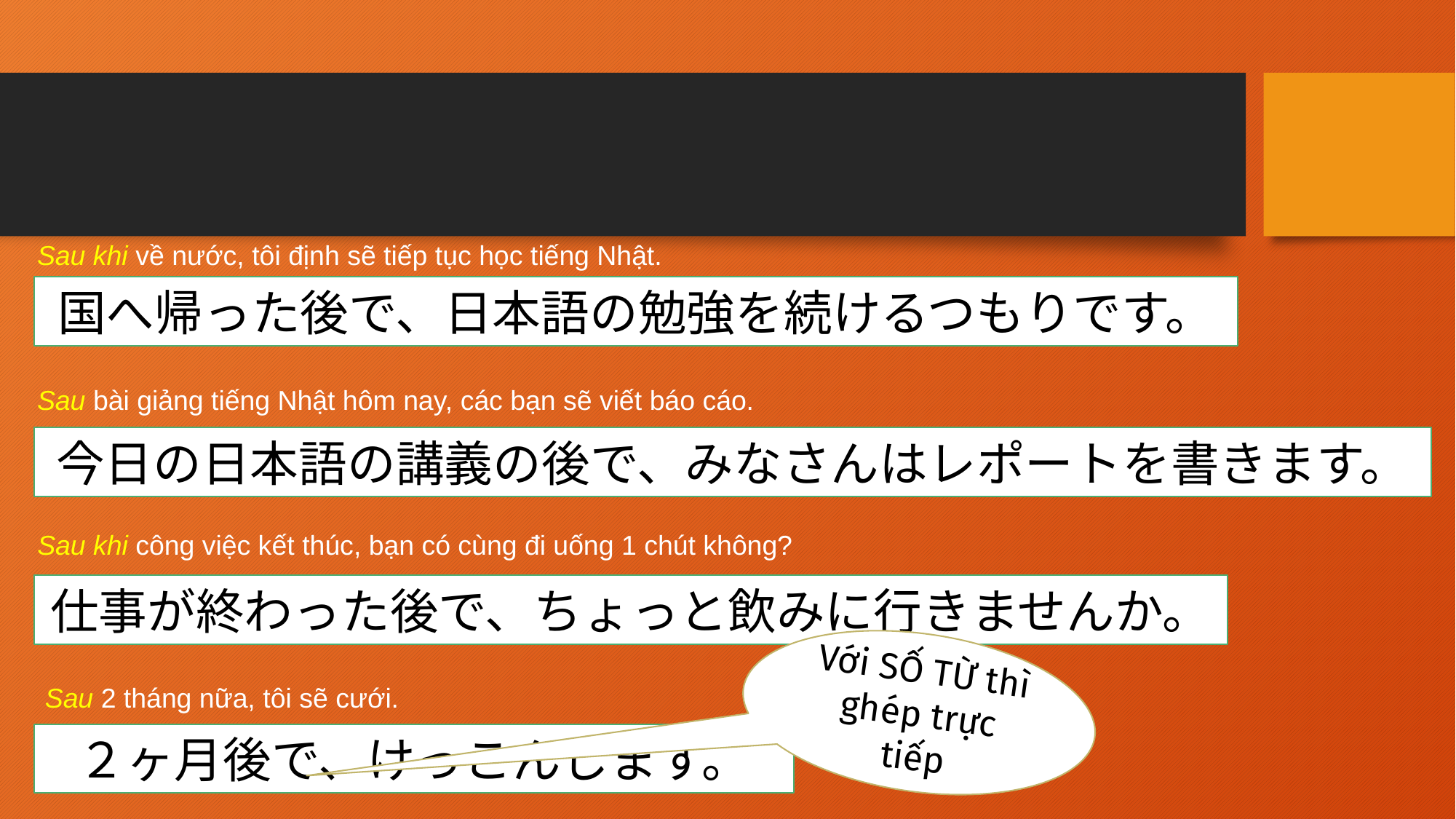

Sau khi về nước, tôi định sẽ tiếp tục học tiếng Nhật.
国へ帰った後で、日本語の勉強を続けるつもりです。
Sau bài giảng tiếng Nhật hôm nay, các bạn sẽ viết báo cáo.
今日の日本語の講義の後で、みなさんはレポートを書きます。
Sau khi công việc kết thúc, bạn có cùng đi uống 1 chút không?
仕事が終わった後で、ちょっと飲みに行きませんか。
Với SỐ TỪ thì ghép trực tiếp
Sau 2 tháng nữa, tôi sẽ cưới.
２ヶ月後で、けっこんします。